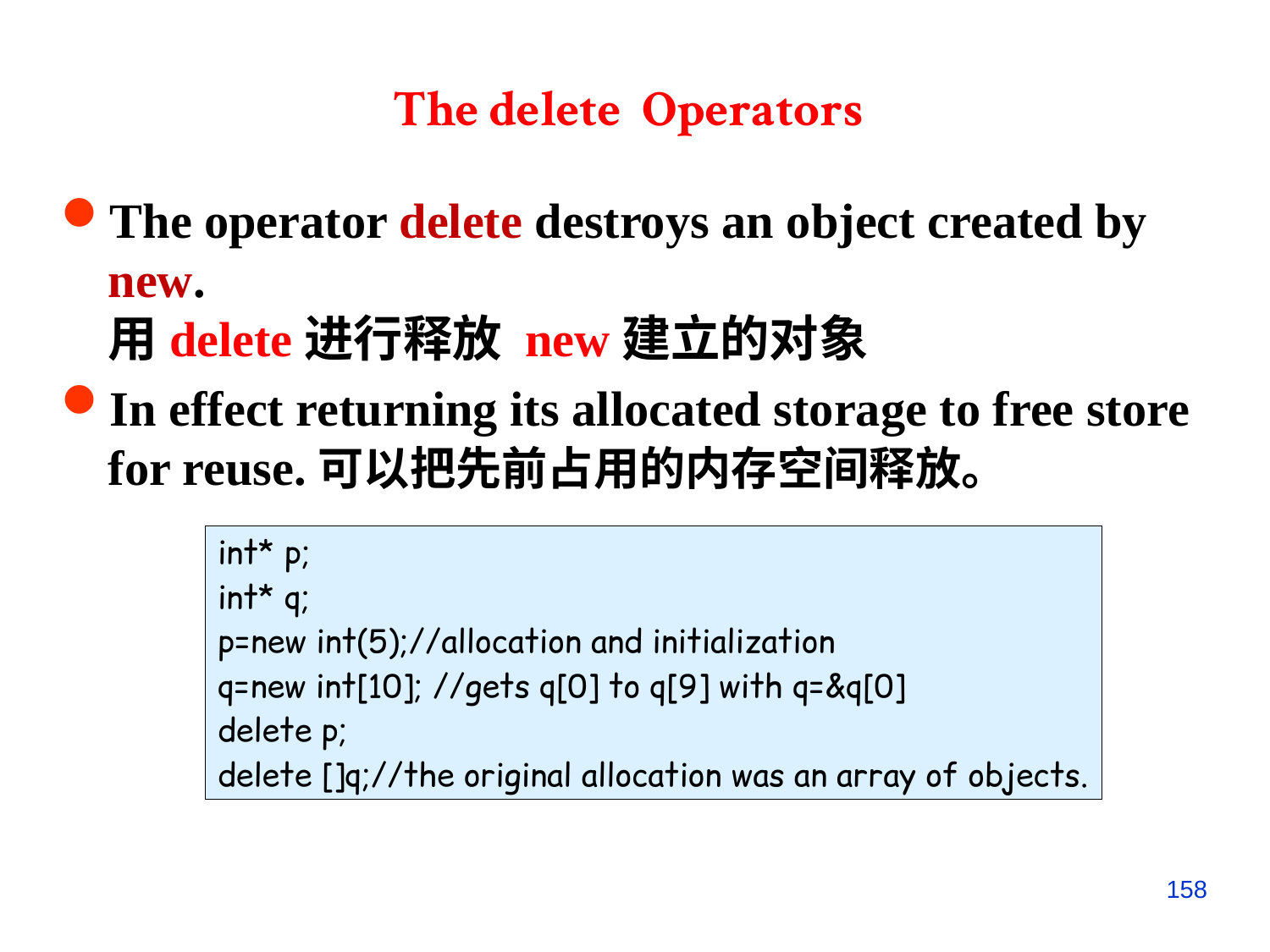

The delete  Operators
The operator delete destroys an object created by new.
用delete进行释放 new建立的对象
In effect returning its allocated storage to free store for reuse.可以把先前占用的内存空间释放。
int* p;
int* q;
p=new int(5);//allocation and initialization
q=new int[10]; //gets q[0] to q[9] with q=&q[0]
delete p;
delete []q;//the original allocation was an array of objects.
158